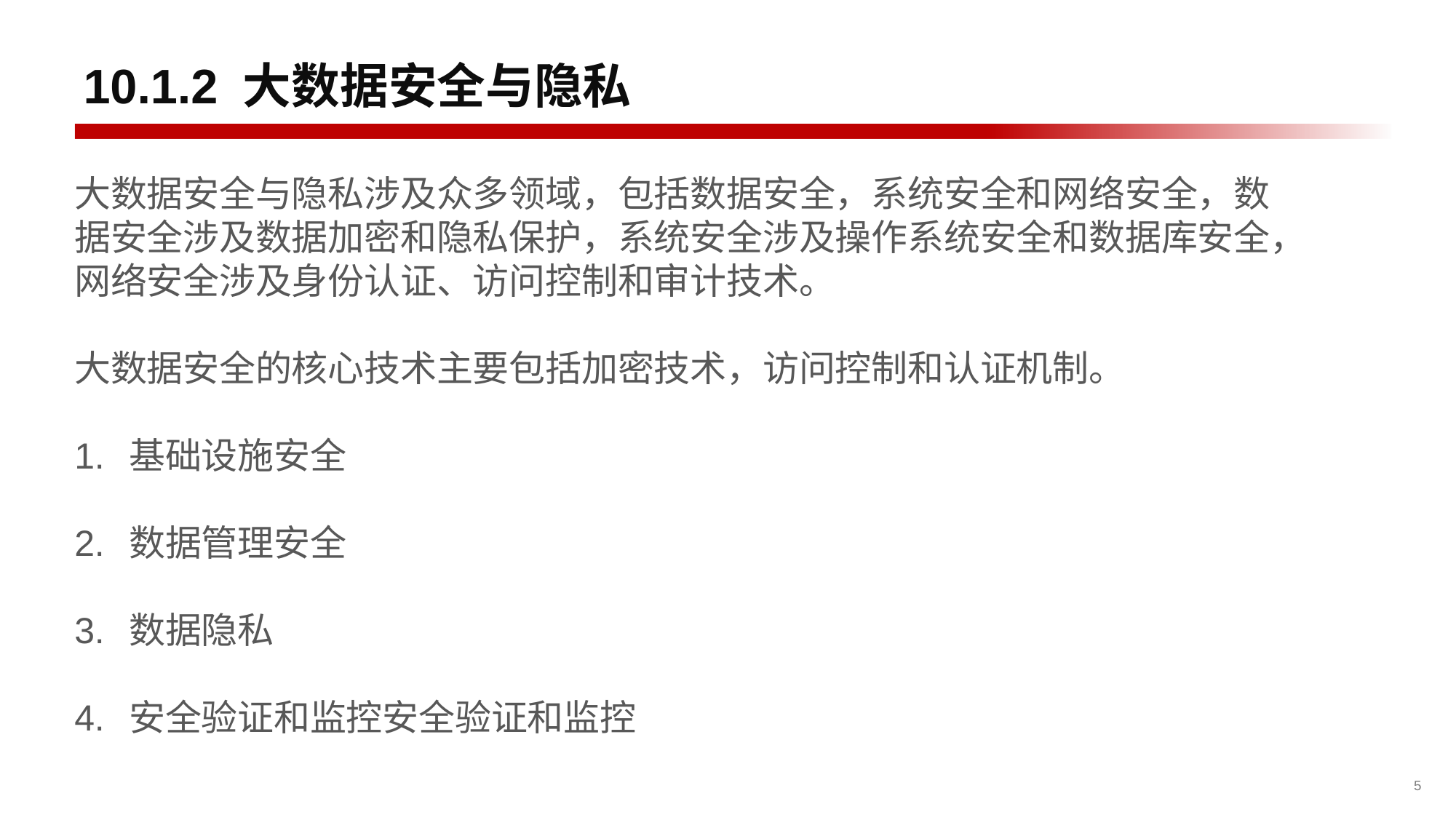

# 10.1.2 大数据安全与隐私

大数据安全与隐私涉及众多领域，包括数据安全，系统安全和网络安全，数据安全涉及数据加密和隐私保护，系统安全涉及操作系统安全和数据库安全，网络安全涉及身份认证、访问控制和审计技术。

大数据安全的核心技术主要包括加密技术，访问控制和认证机制。

基础设施安全

数据管理安全

数据隐私

安全验证和监控安全验证和监控

5